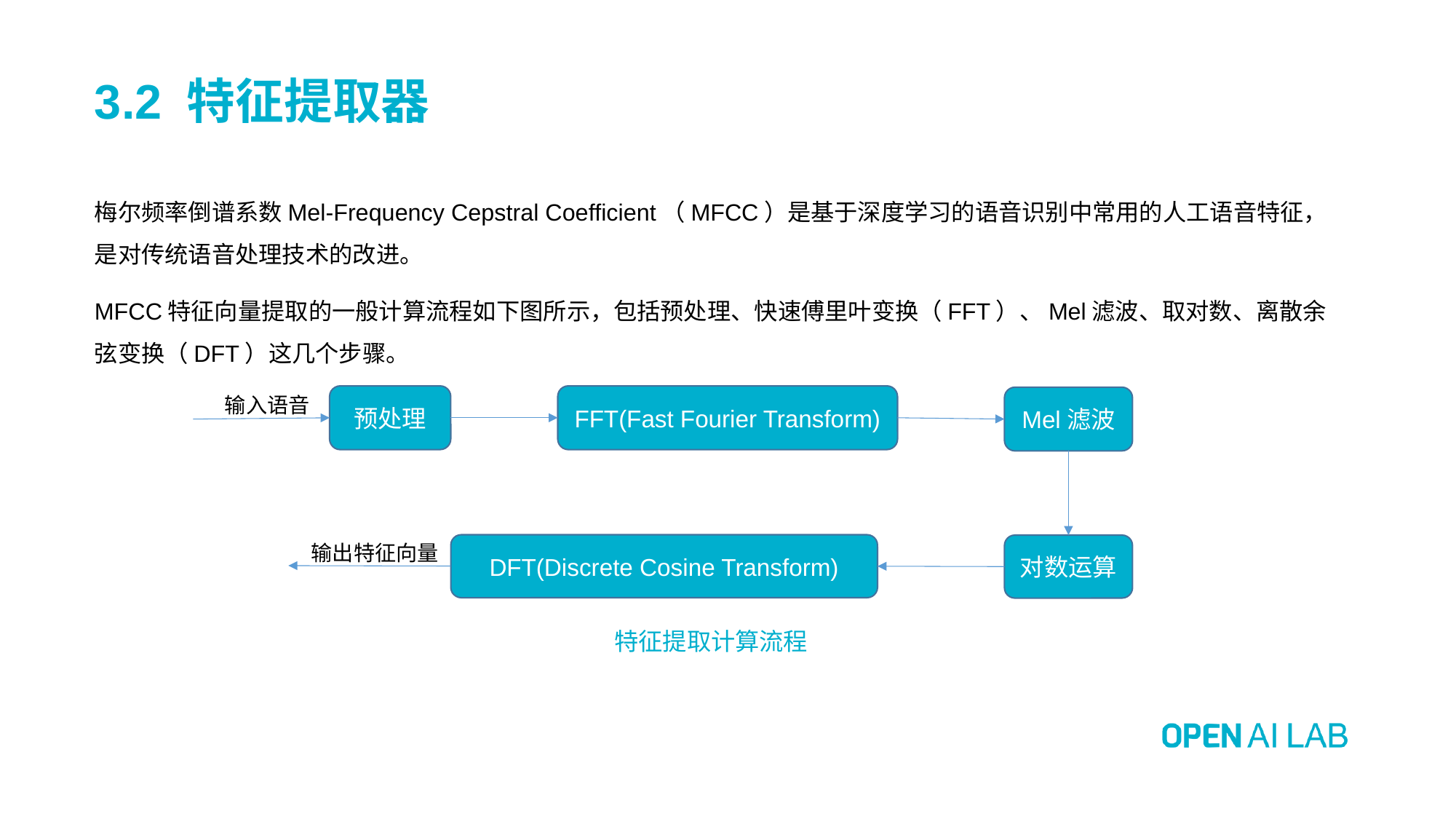

# 3.2 特征提取器

梅尔频率倒谱系数Mel-Frequency Cepstral Coefficient（MFCC）是基于深度学习的语音识别中常用的人工语音特征，是对传统语音处理技术的改进。
MFCC特征向量提取的一般计算流程如下图所示，包括预处理、快速傅里叶变换（FFT）、Mel滤波、取对数、离散余弦变换（DFT）这几个步骤。
预处理
FFT(Fast Fourier Transform)
输入语音
Mel滤波
输出特征向量
DFT(Discrete Cosine Transform)
对数运算
特征提取计算流程